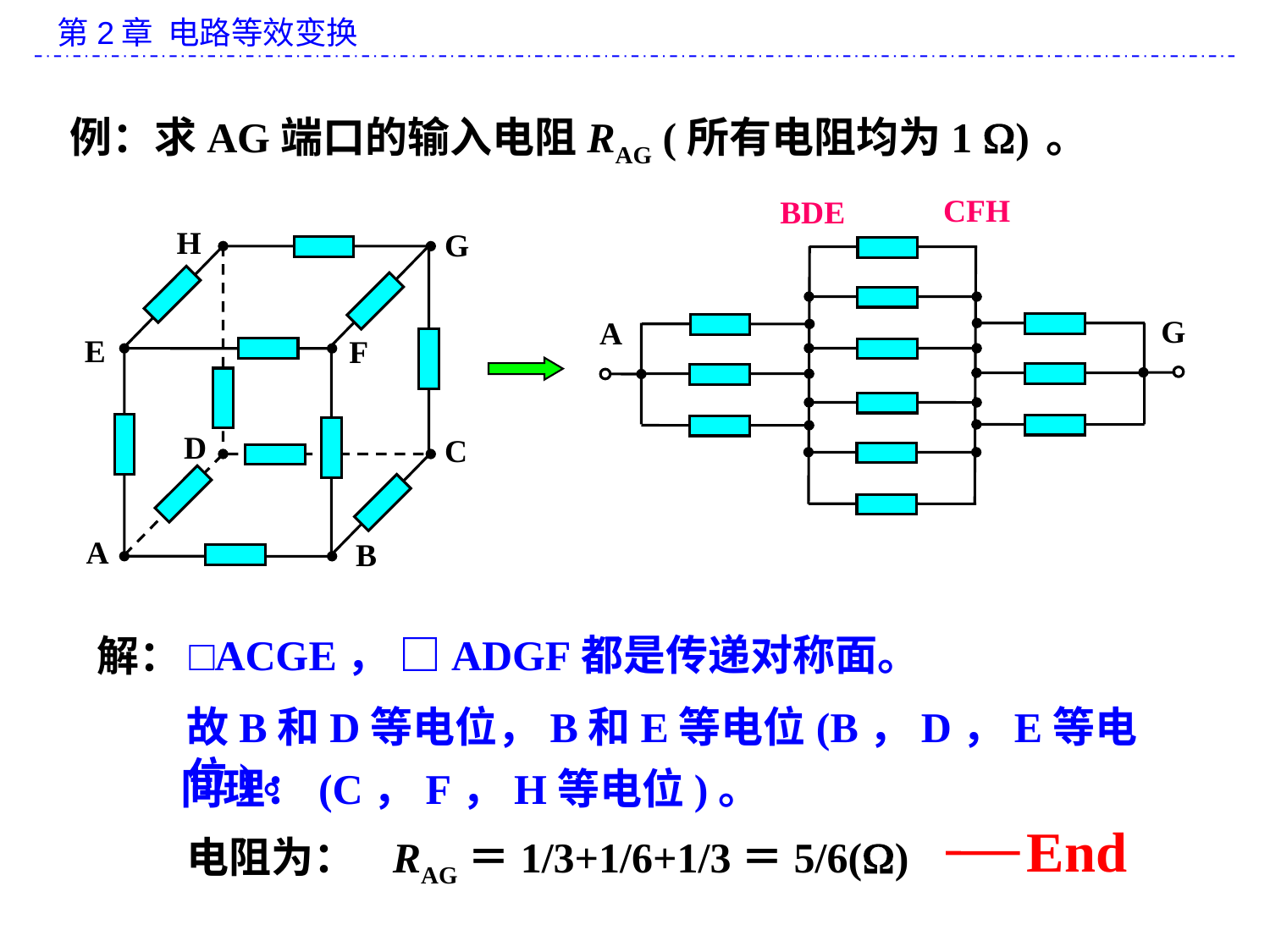

例：求AG端口的输入电阻RAG (所有电阻均为1 Ω) 。
CFH
BDE
H
G

E
F

D
C

A
B

G

A

□ACGE， □ADGF都是传递对称面。
解：
故B和D等电位，B和E等电位(B，D，E等电位)。
同理：(C，F，H等电位)。
End

电阻为：
RAG＝1/3+1/6+1/3＝5/6(Ω)